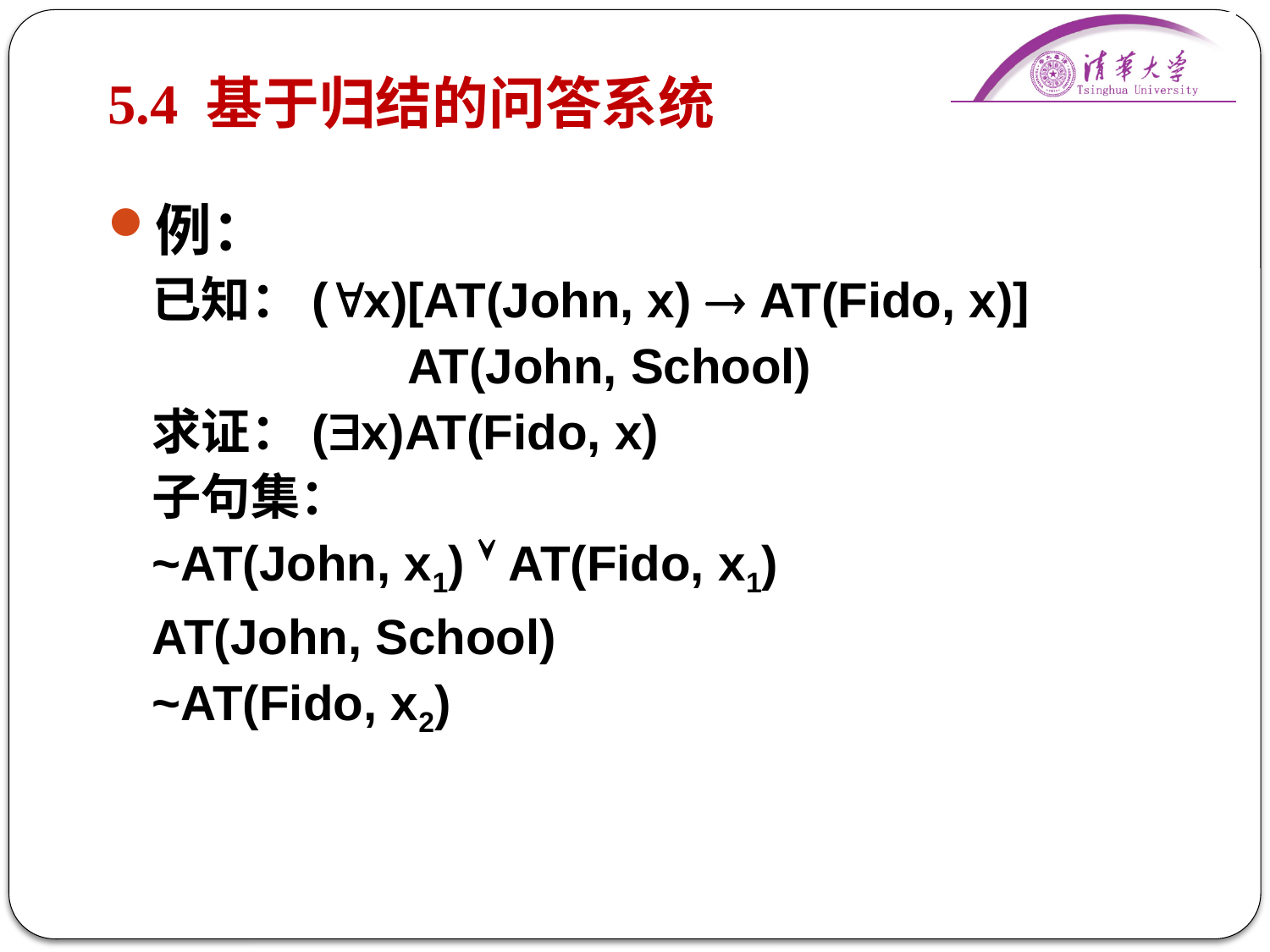

# 5.4 基于归结的问答系统
例：
已知：(∀x)[AT(John, x) → AT(Fido, x)]
		       AT(John, School)
求证：(∃x)AT(Fido, x)
子句集：
~AT(John, x1) ∨ AT(Fido, x1)
AT(John, School)
~AT(Fido, x2)
22